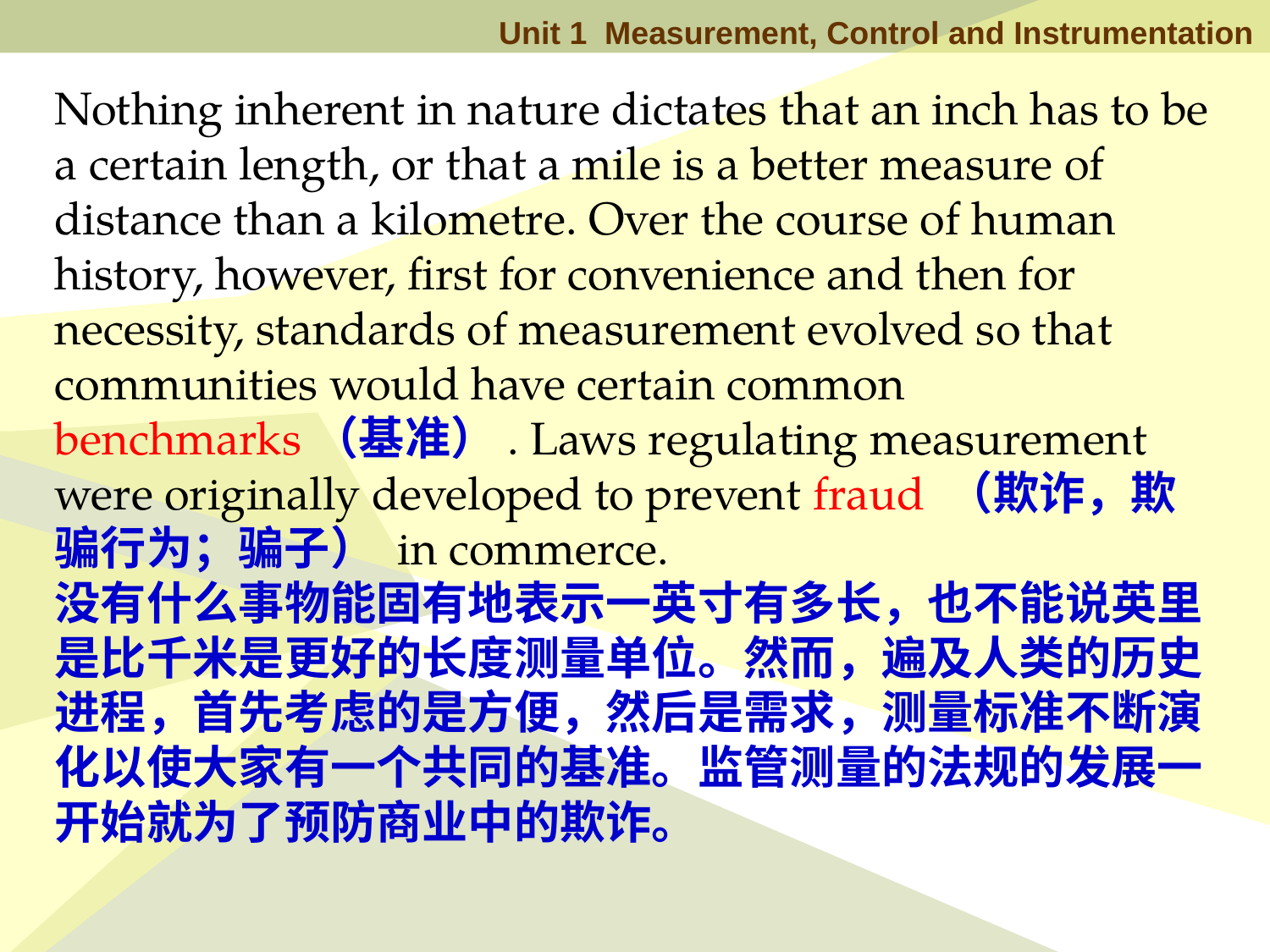

Nothing inherent in nature dictates that an inch has to be a certain length, or that a mile is a better measure of distance than a kilometre. Over the course of human history, however, first for convenience and then for necessity, standards of measurement evolved so that communities would have certain common benchmarks（基准）. Laws regulating measurement were originally developed to prevent fraud （欺诈，欺骗行为；骗子） in commerce.
没有什么事物能固有地表示一英寸有多长，也不能说英里是比千米是更好的长度测量单位。然而，遍及人类的历史进程，首先考虑的是方便，然后是需求，测量标准不断演化以使大家有一个共同的基准。监管测量的法规的发展一开始就为了预防商业中的欺诈。